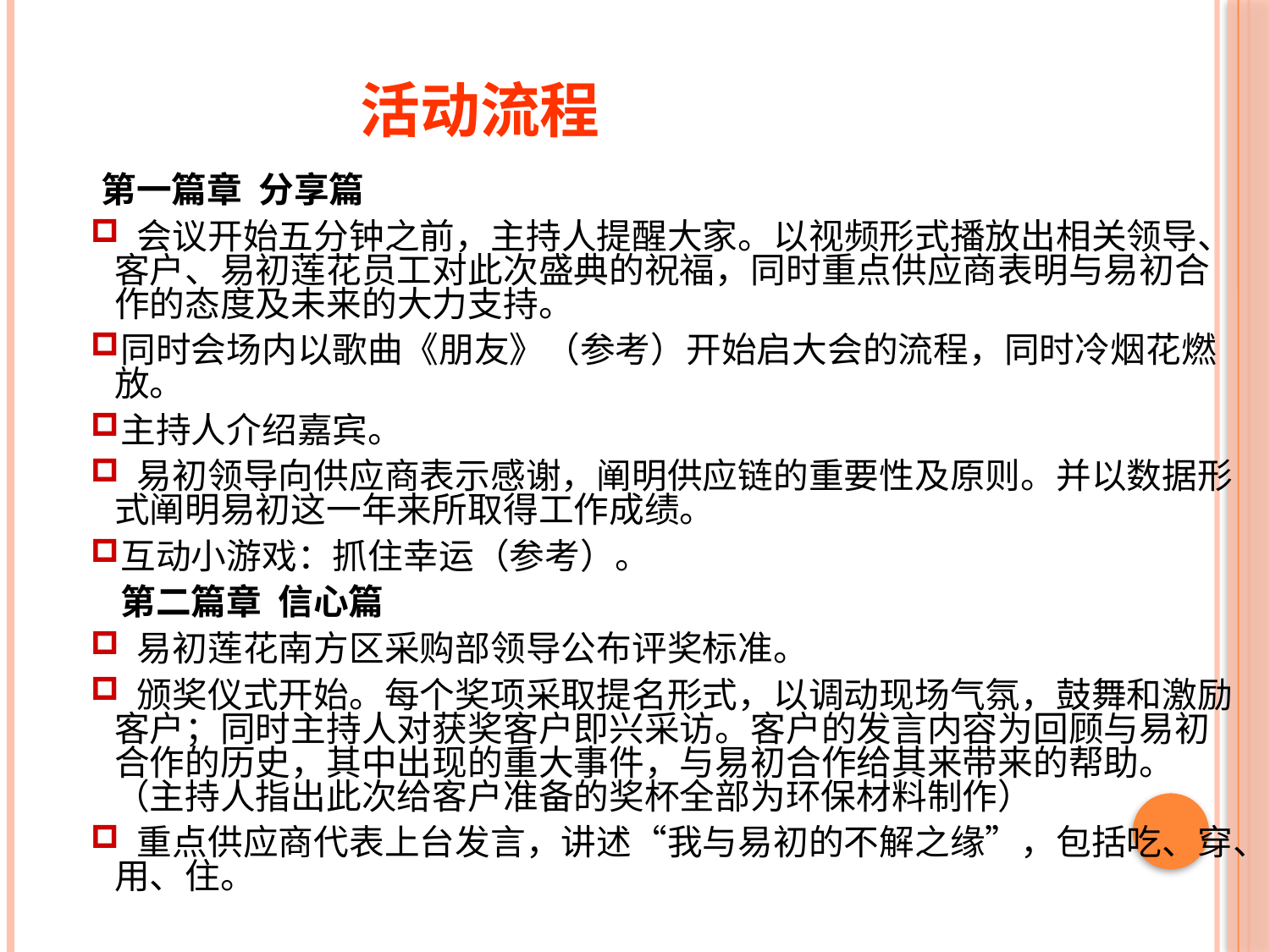

# 活动流程

       第一篇章  分享篇
 会议开始五分钟之前，主持人提醒大家。以视频形式播放出相关领导、客户、易初莲花员工对此次盛典的祝福，同时重点供应商表明与易初合作的态度及未来的大力支持。
同时会场内以歌曲《朋友》（参考）开始启大会的流程，同时冷烟花燃放。
主持人介绍嘉宾。
 易初领导向供应商表示感谢，阐明供应链的重要性及原则。并以数据形式阐明易初这一年来所取得工作成绩。
互动小游戏：抓住幸运（参考）。
第二篇章  信心篇
 易初莲花南方区采购部领导公布评奖标准。
 颁奖仪式开始。每个奖项采取提名形式，以调动现场气氛，鼓舞和激励客户；同时主持人对获奖客户即兴采访。客户的发言内容为回顾与易初合作的历史，其中出现的重大事件，与易初合作给其来带来的帮助。（主持人指出此次给客户准备的奖杯全部为环保材料制作）
 重点供应商代表上台发言，讲述“我与易初的不解之缘”，包括吃、穿、用、住。